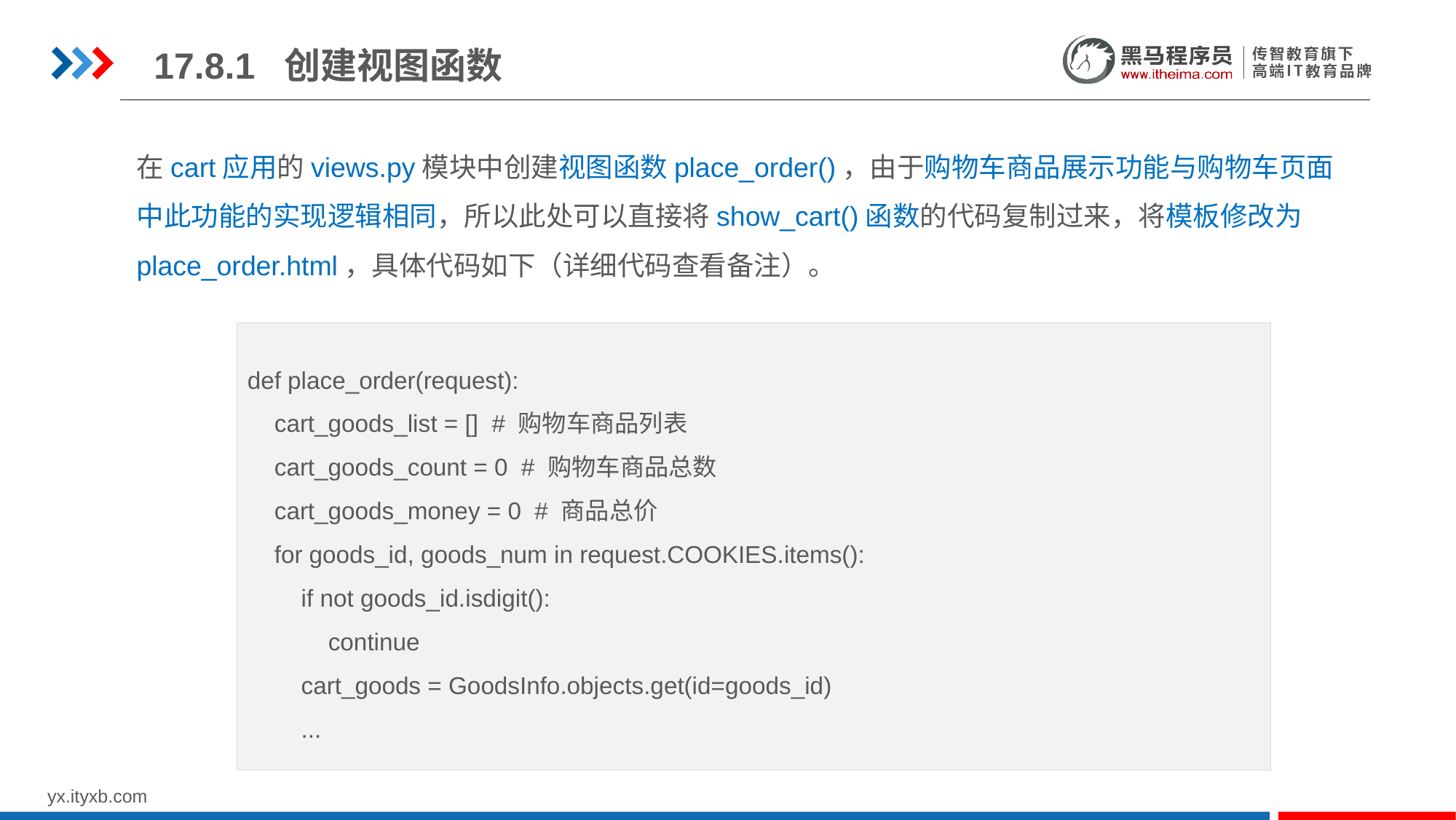

17.8.1  创建视图函数
在cart应用的views.py模块中创建视图函数place_order()，由于购物车商品展示功能与购物车页面中此功能的实现逻辑相同，所以此处可以直接将show_cart()函数的代码复制过来，将模板修改为place_order.html，具体代码如下（详细代码查看备注）。
def place_order(request):
    cart_goods_list = []  # 购物车商品列表
    cart_goods_count = 0  # 购物车商品总数
    cart_goods_money = 0  # 商品总价
    for goods_id, goods_num in request.COOKIES.items():
        if not goods_id.isdigit():
            continue
        cart_goods = GoodsInfo.objects.get(id=goods_id)
        ...